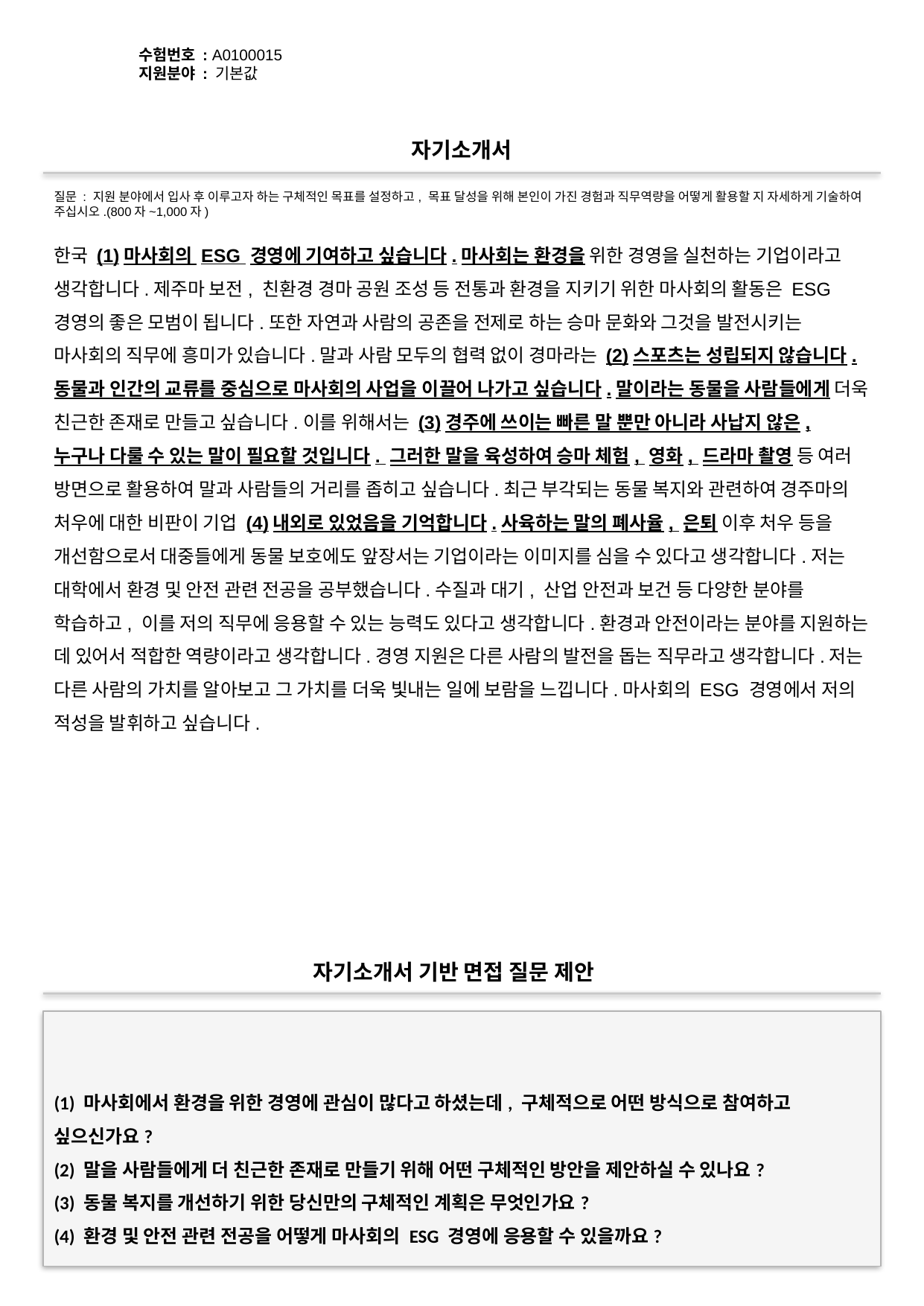

수험번호 : A0100015
지원분야 : 기본값
#

자기소개서

질문 : 지원 분야에서 입사 후 이루고자 하는 구체적인 목표를 설정하고, 목표 달성을 위해 본인이 가진 경험과 직무역량을 어떻게 활용할 지 자세하게 기술하여 주십시오.(800자~1,000자)

한국 (1)마사회의 ESG 경영에 기여하고 싶습니다.마사회는 환경을 위한 경영을 실천하는 기업이라고 생각합니다.제주마 보전, 친환경 경마 공원 조성 등 전통과 환경을 지키기 위한 마사회의 활동은 ESG경영의 좋은 모범이 됩니다.또한 자연과 사람의 공존을 전제로 하는 승마 문화와 그것을 발전시키는 마사회의 직무에 흥미가 있습니다.말과 사람 모두의 협력 없이 경마라는 (2)스포츠는 성립되지 않습니다. 동물과 인간의 교류를 중심으로 마사회의 사업을 이끌어 나가고 싶습니다.말이라는 동물을 사람들에게 더욱 친근한 존재로 만들고 싶습니다.이를 위해서는 (3)경주에 쓰이는 빠른 말 뿐만 아니라 사납지 않은, 누구나 다룰 수 있는 말이 필요할 것입니다. 그러한 말을 육성하여 승마 체험, 영화, 드라마 촬영 등 여러 방면으로 활용하여 말과 사람들의 거리를 좁히고 싶습니다.최근 부각되는 동물 복지와 관련하여 경주마의 처우에 대한 비판이 기업 (4)내외로 있었음을 기억합니다.사육하는 말의 폐사율, 은퇴 이후 처우 등을 개선함으로서 대중들에게 동물 보호에도 앞장서는 기업이라는 이미지를 심을 수 있다고 생각합니다.저는 대학에서 환경 및 안전 관련 전공을 공부했습니다.수질과 대기, 산업 안전과 보건 등 다양한 분야를 학습하고, 이를 저의 직무에 응용할 수 있는 능력도 있다고 생각합니다.환경과 안전이라는 분야를 지원하는 데 있어서 적합한 역량이라고 생각합니다.경영 지원은 다른 사람의 발전을 돕는 직무라고 생각합니다.저는 다른 사람의 가치를 알아보고 그 가치를 더욱 빛내는 일에 보람을 느낍니다.마사회의 ESG 경영에서 저의 적성을 발휘하고 싶습니다.

자기소개서 기반 면접 질문 제안

(1) 마사회에서 환경을 위한 경영에 관심이 많다고 하셨는데, 구체적으로 어떤 방식으로 참여하고 싶으신가요?
(2) 말을 사람들에게 더 친근한 존재로 만들기 위해 어떤 구체적인 방안을 제안하실 수 있나요?
(3) 동물 복지를 개선하기 위한 당신만의 구체적인 계획은 무엇인가요?
(4) 환경 및 안전 관련 전공을 어떻게 마사회의 ESG 경영에 응용할 수 있을까요?